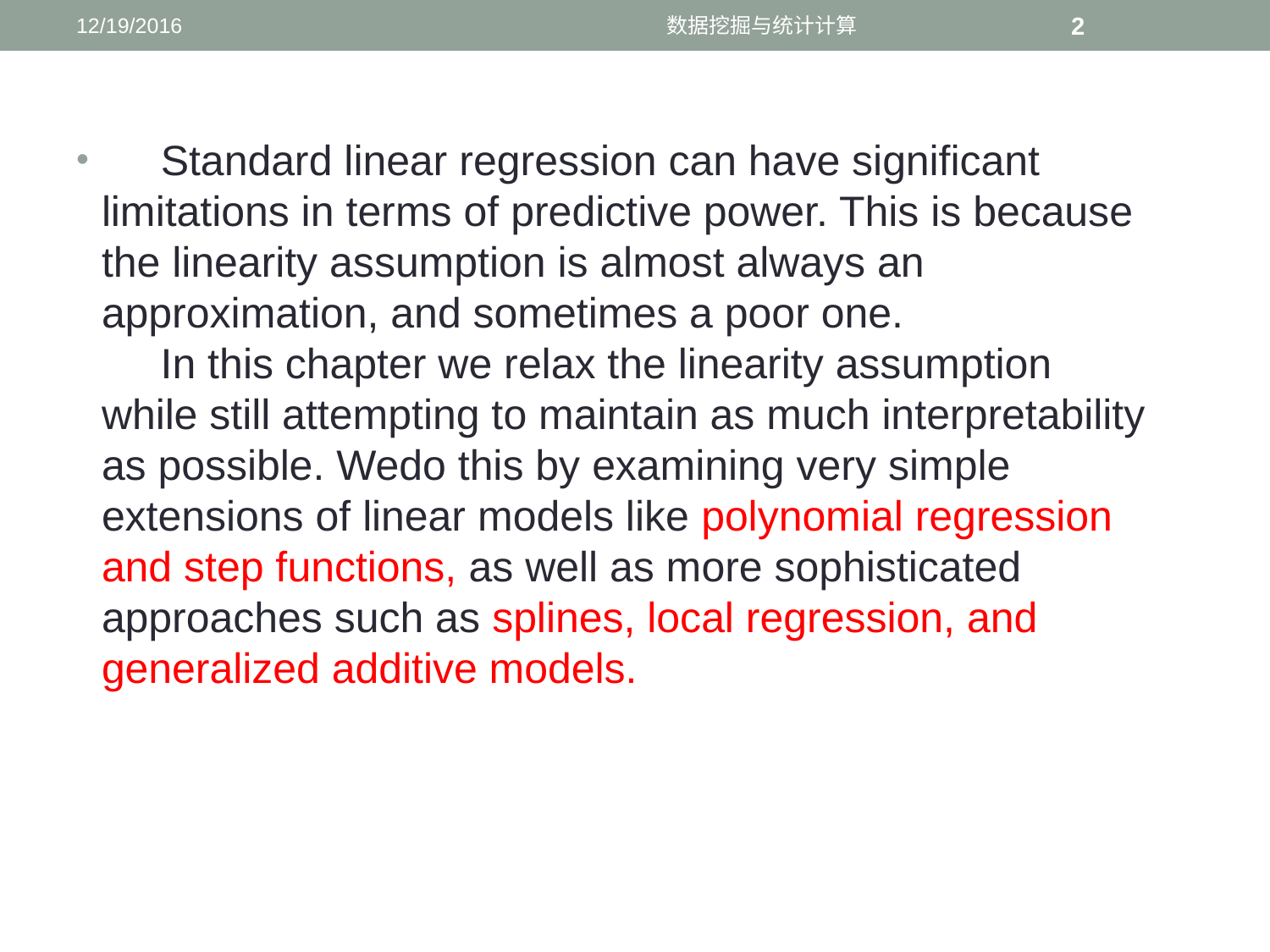

12/19/2016
数据挖掘与统计计算
2
     Standard linear regression can have significant limitations in terms of predictive power. This is because the linearity assumption is almost always an approximation, and sometimes a poor one.
     In this chapter we relax the linearity assumption
while still attempting to maintain as much interpretability as possible. Wedo this by examining very simple extensions of linear models like polynomial regression and step functions, as well as more sophisticated approaches such as splines, local regression, and generalized additive models.